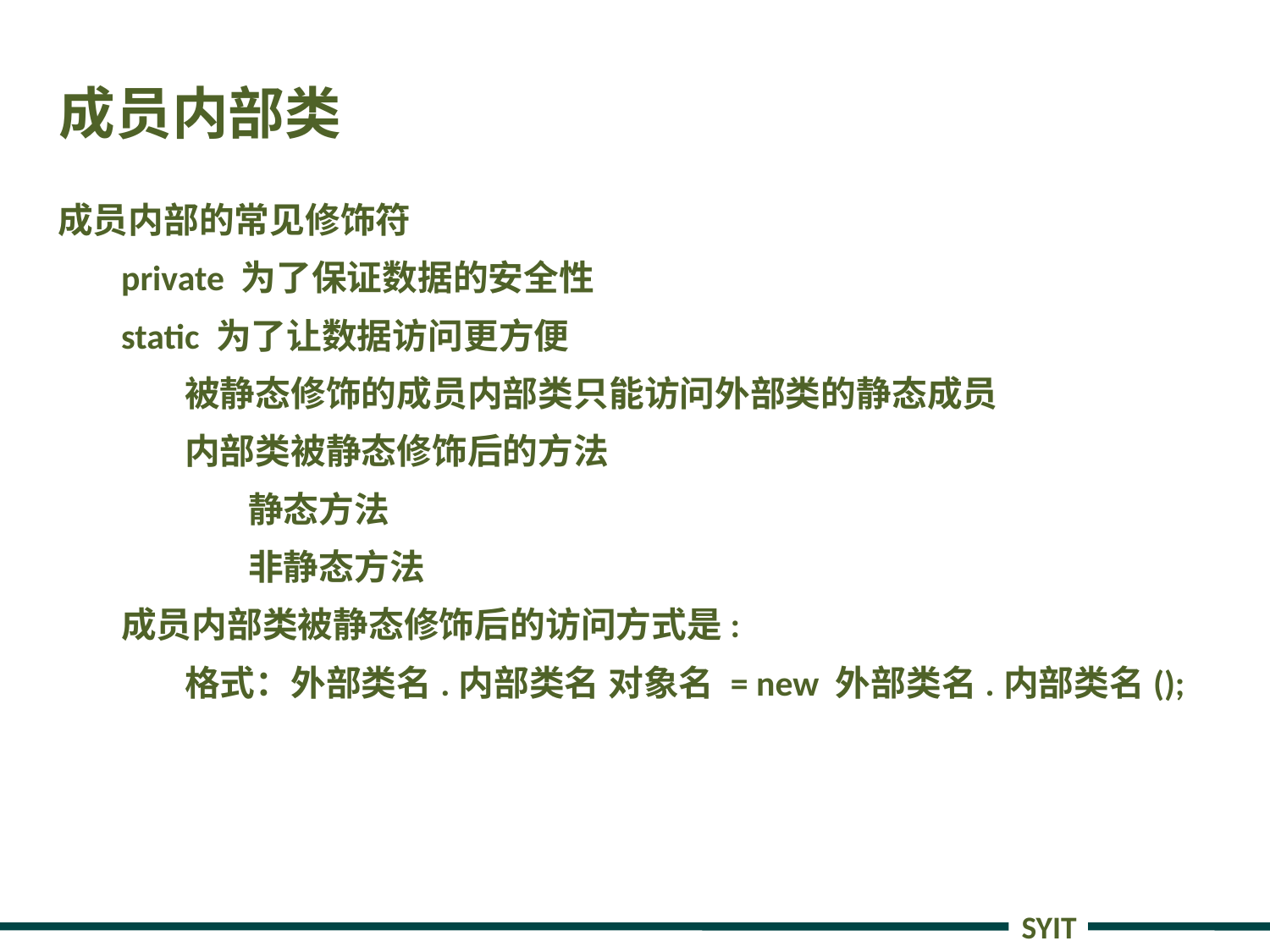

# 成员内部类
成员内部的常见修饰符
private 为了保证数据的安全性
static 为了让数据访问更方便
被静态修饰的成员内部类只能访问外部类的静态成员
内部类被静态修饰后的方法
静态方法
非静态方法
成员内部类被静态修饰后的访问方式是:
格式：外部类名.内部类名 对象名 = new 外部类名.内部类名();
SYIT